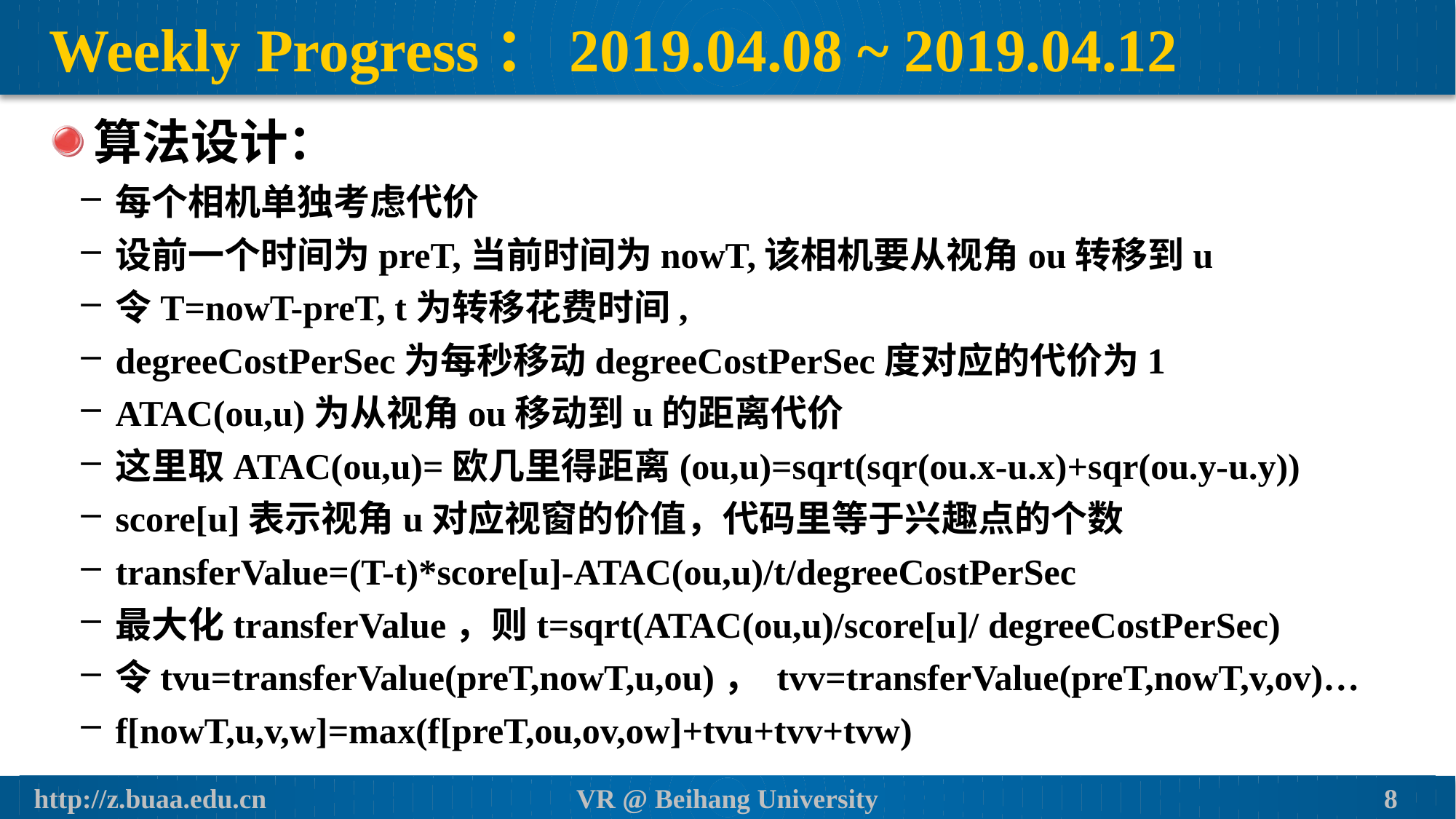

# Weekly Progress：2019.04.08 ~ 2019.04.12
算法设计：
每个相机单独考虑代价
设前一个时间为preT,当前时间为nowT,该相机要从视角ou转移到u
令T=nowT-preT, t为转移花费时间,
degreeCostPerSec为每秒移动degreeCostPerSec度对应的代价为1
ATAC(ou,u)为从视角ou移动到u的距离代价
这里取ATAC(ou,u)=欧几里得距离(ou,u)=sqrt(sqr(ou.x-u.x)+sqr(ou.y-u.y))
score[u]表示视角u对应视窗的价值，代码里等于兴趣点的个数
transferValue=(T-t)*score[u]-ATAC(ou,u)/t/degreeCostPerSec
最大化transferValue，则t=sqrt(ATAC(ou,u)/score[u]/ degreeCostPerSec)
令tvu=transferValue(preT,nowT,u,ou)， tvv=transferValue(preT,nowT,v,ov)…
f[nowT,u,v,w]=max(f[preT,ou,ov,ow]+tvu+tvv+tvw)